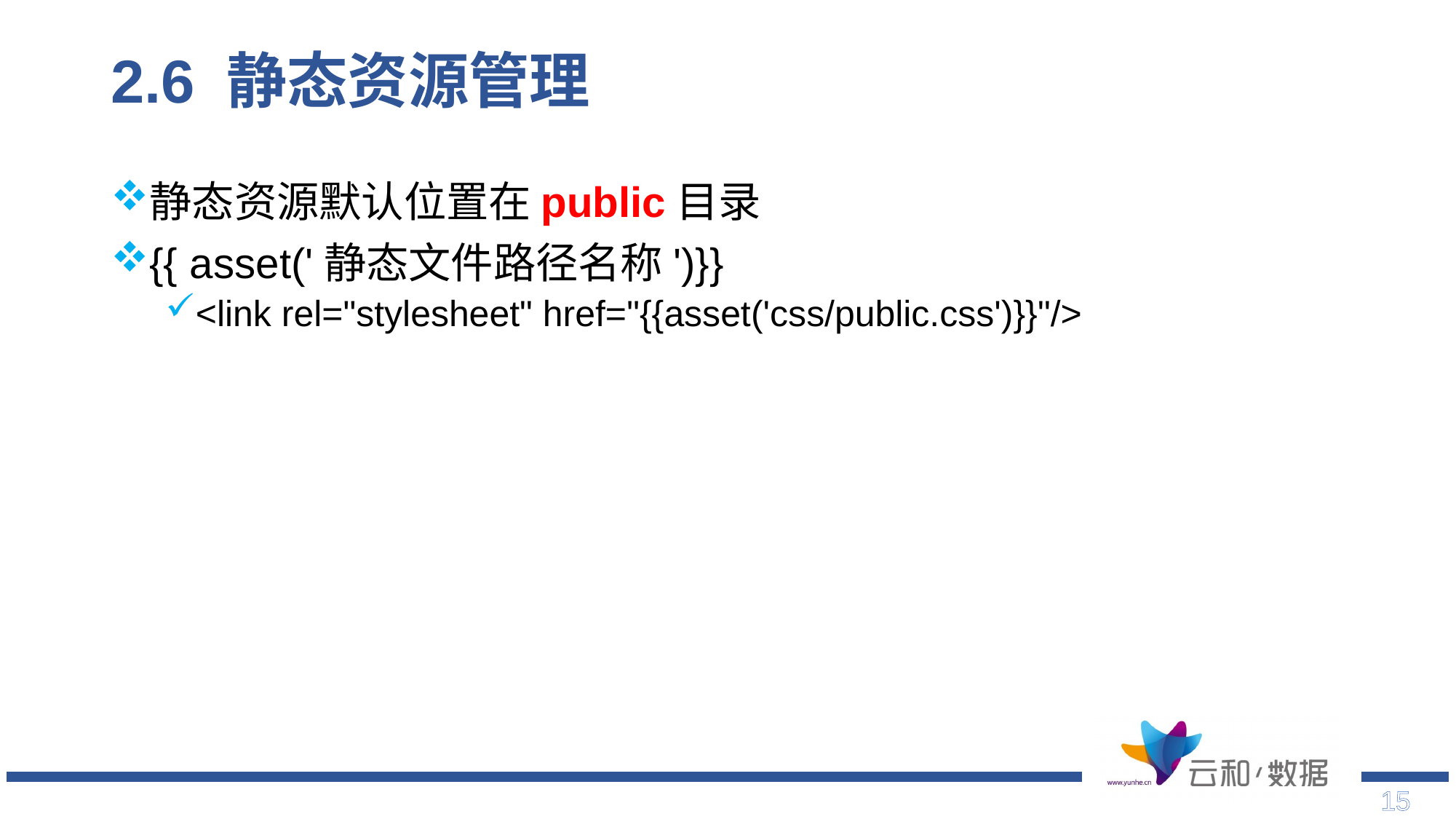

# 2.6 静态资源管理
静态资源默认位置在public目录
{{ asset('静态文件路径名称')}}
<link rel="stylesheet" href="{{asset('css/public.css')}}"/>